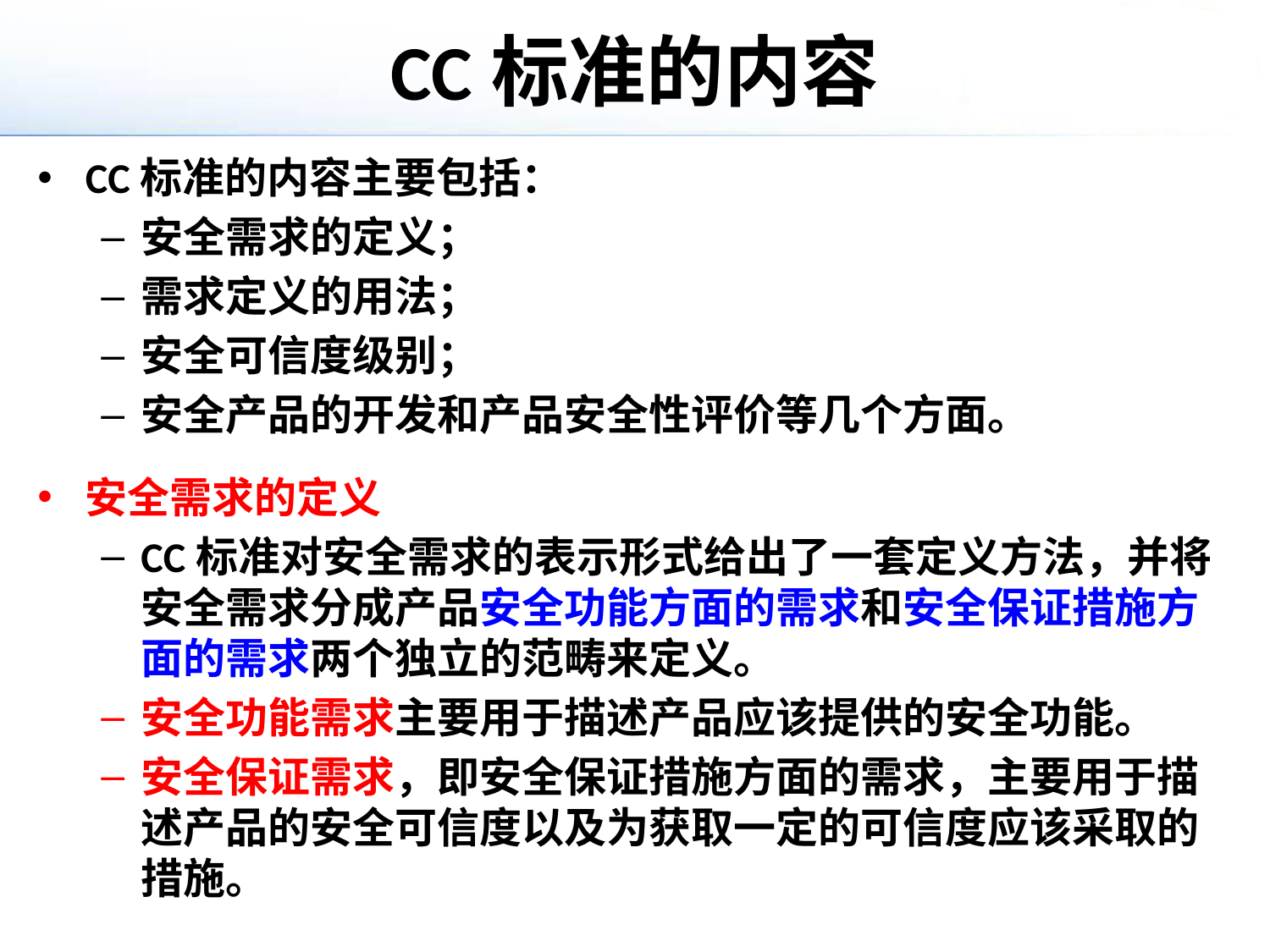

# CC标准的内容
CC标准的内容主要包括：
安全需求的定义；
需求定义的用法；
安全可信度级别；
安全产品的开发和产品安全性评价等几个方面。
安全需求的定义
CC标准对安全需求的表示形式给出了一套定义方法，并将安全需求分成产品安全功能方面的需求和安全保证措施方面的需求两个独立的范畴来定义。
安全功能需求主要用于描述产品应该提供的安全功能。
安全保证需求，即安全保证措施方面的需求，主要用于描述产品的安全可信度以及为获取一定的可信度应该采取的措施。